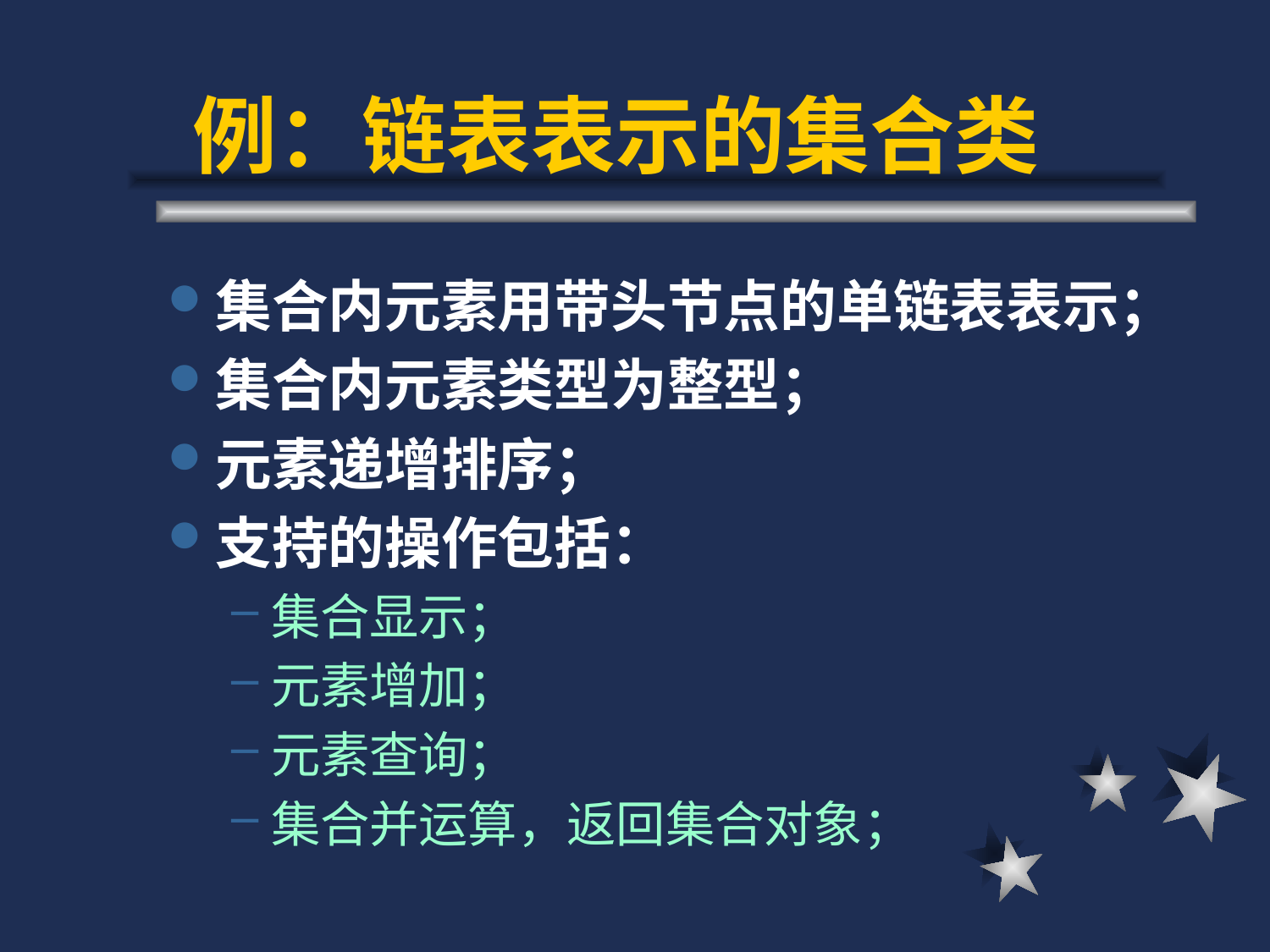

# 例：链表表示的集合类
集合内元素用带头节点的单链表表示；
集合内元素类型为整型；
元素递增排序；
支持的操作包括：
集合显示；
元素增加；
元素查询；
集合并运算，返回集合对象；